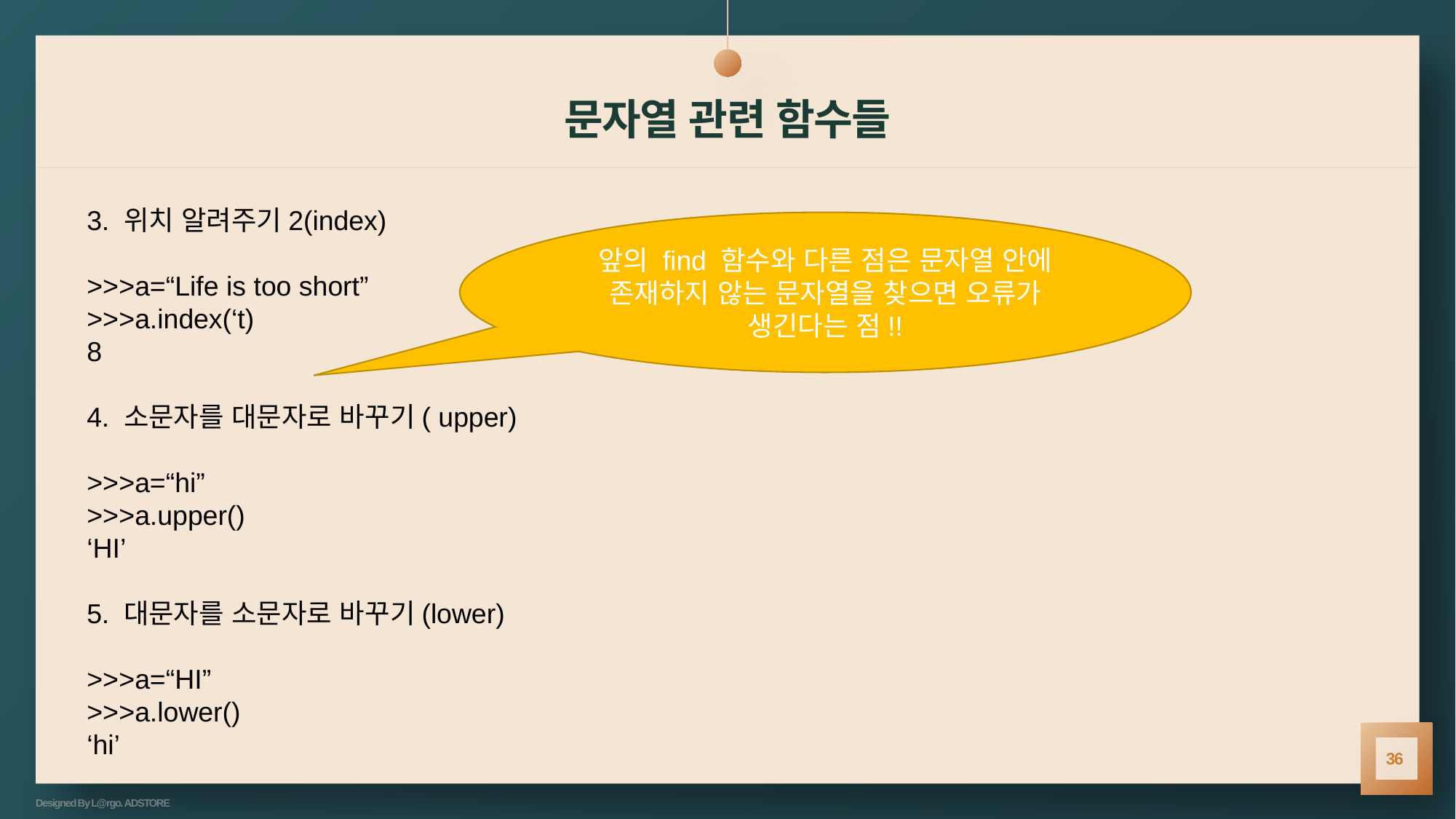

# 문자열 관련 함수들

3. 위치 알려주기2(index)

>>>a=“Life is too short”
>>>a.index(‘t)
8

4. 소문자를 대문자로 바꾸기( upper)

>>>a=“hi”
>>>a.upper()
‘HI’

5. 대문자를 소문자로 바꾸기(lower)

>>>a=“HI”
>>>a.lower()
‘hi’

앞의 find 함수와 다른 점은 문자열 안에 존재하지 않는 문자열을 찾으면 오류가 생긴다는 점!!
36
Designed By L@rgo. ADSTORE